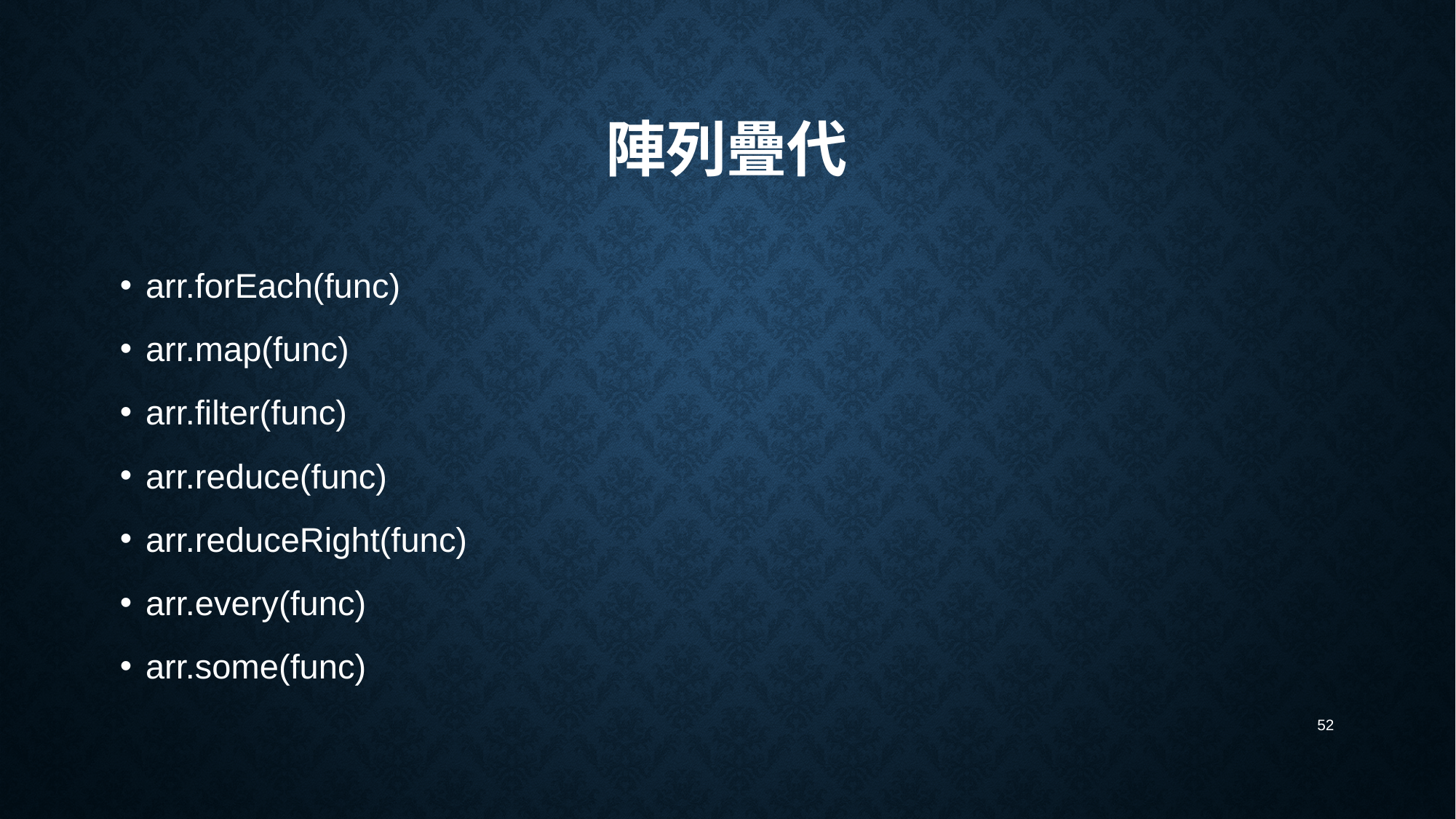

# 陣列疊代
arr.forEach(func)
arr.map(func)
arr.filter(func)
arr.reduce(func)
arr.reduceRight(func)
arr.every(func)
arr.some(func)
52